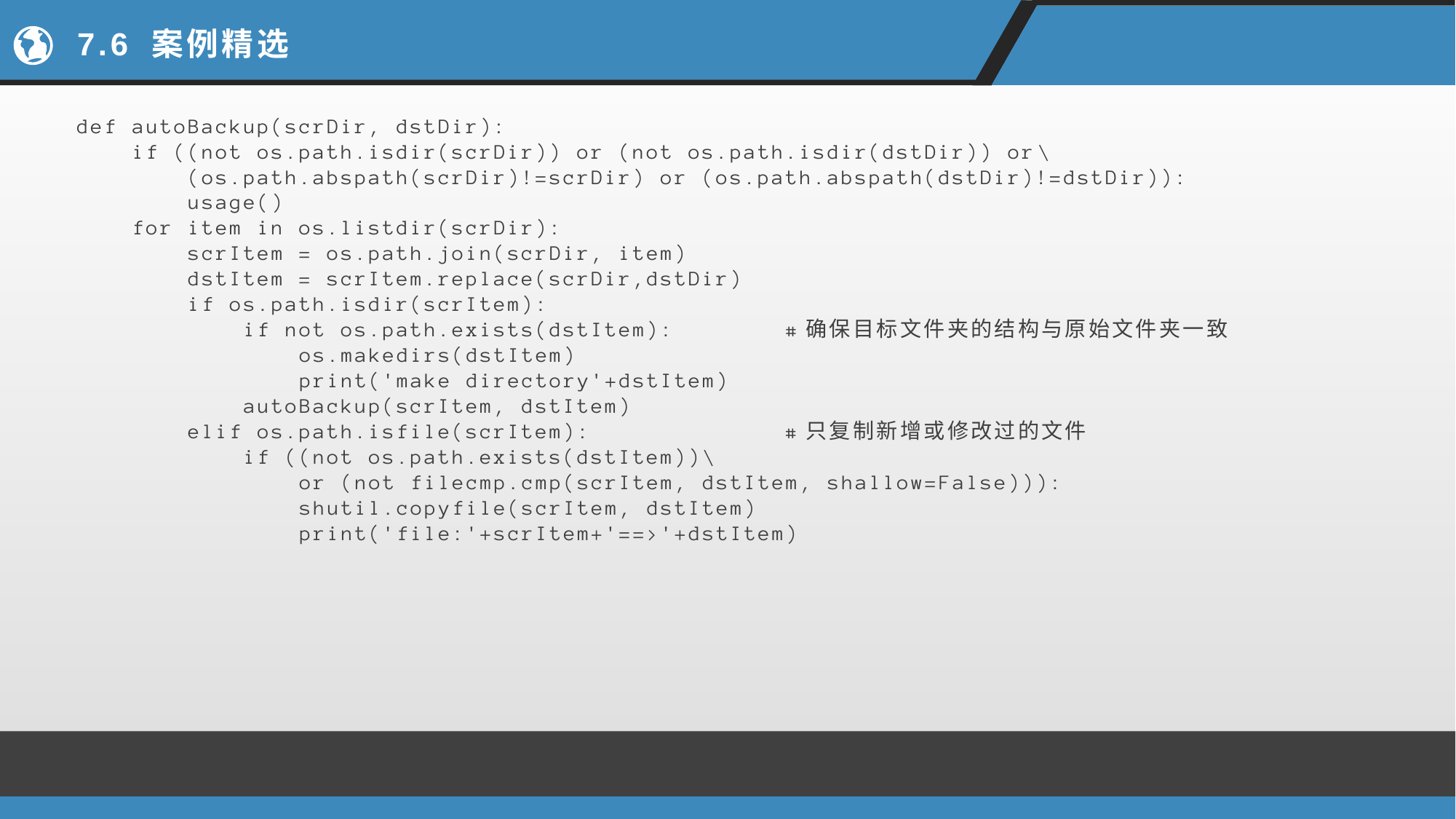

# 7.6 案例精选

def autoBackup(scrDir, dstDir):
    if ((not os.path.isdir(scrDir)) or (not os.path.isdir(dstDir)) or\
        (os.path.abspath(scrDir)!=scrDir) or (os.path.abspath(dstDir)!=dstDir)):
        usage()
    for item in os.listdir(scrDir):
        scrItem = os.path.join(scrDir, item)
        dstItem = scrItem.replace(scrDir,dstDir)
        if os.path.isdir(scrItem):
            if not os.path.exists(dstItem):        #确保目标文件夹的结构与原始文件夹一致
                os.makedirs(dstItem)
                print('make directory'+dstItem)
            autoBackup(scrItem, dstItem)
        elif os.path.isfile(scrItem):              #只复制新增或修改过的文件
            if ((not os.path.exists(dstItem))\
                or (not filecmp.cmp(scrItem, dstItem, shallow=False))):
                shutil.copyfile(scrItem, dstItem)
                print('file:'+scrItem+'==>'+dstItem)